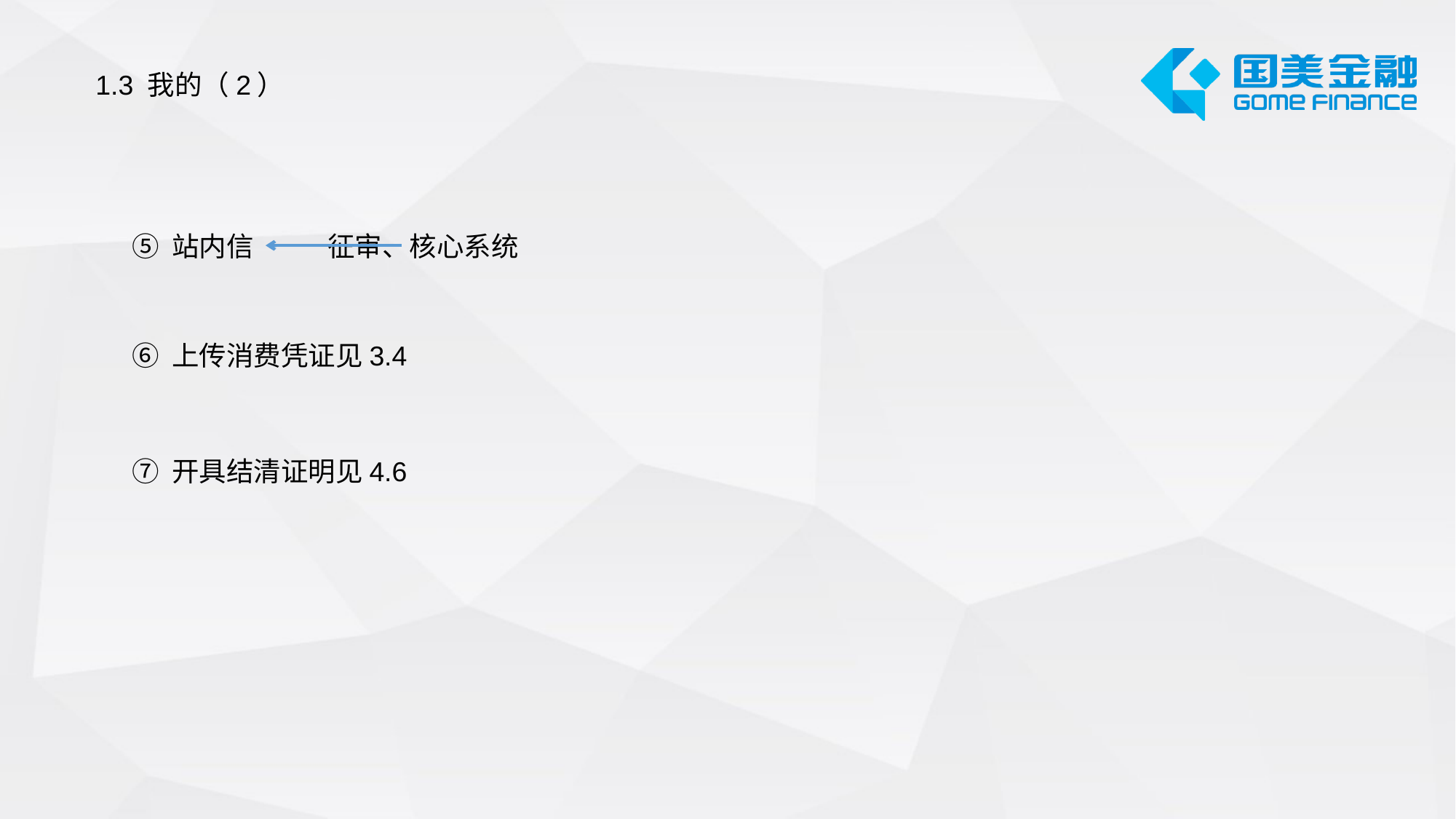

1.3 我的（2）
⑤ 站内信            征审、核心系统
⑥ 上传消费凭证见3.4
⑦ 开具结清证明见4.6